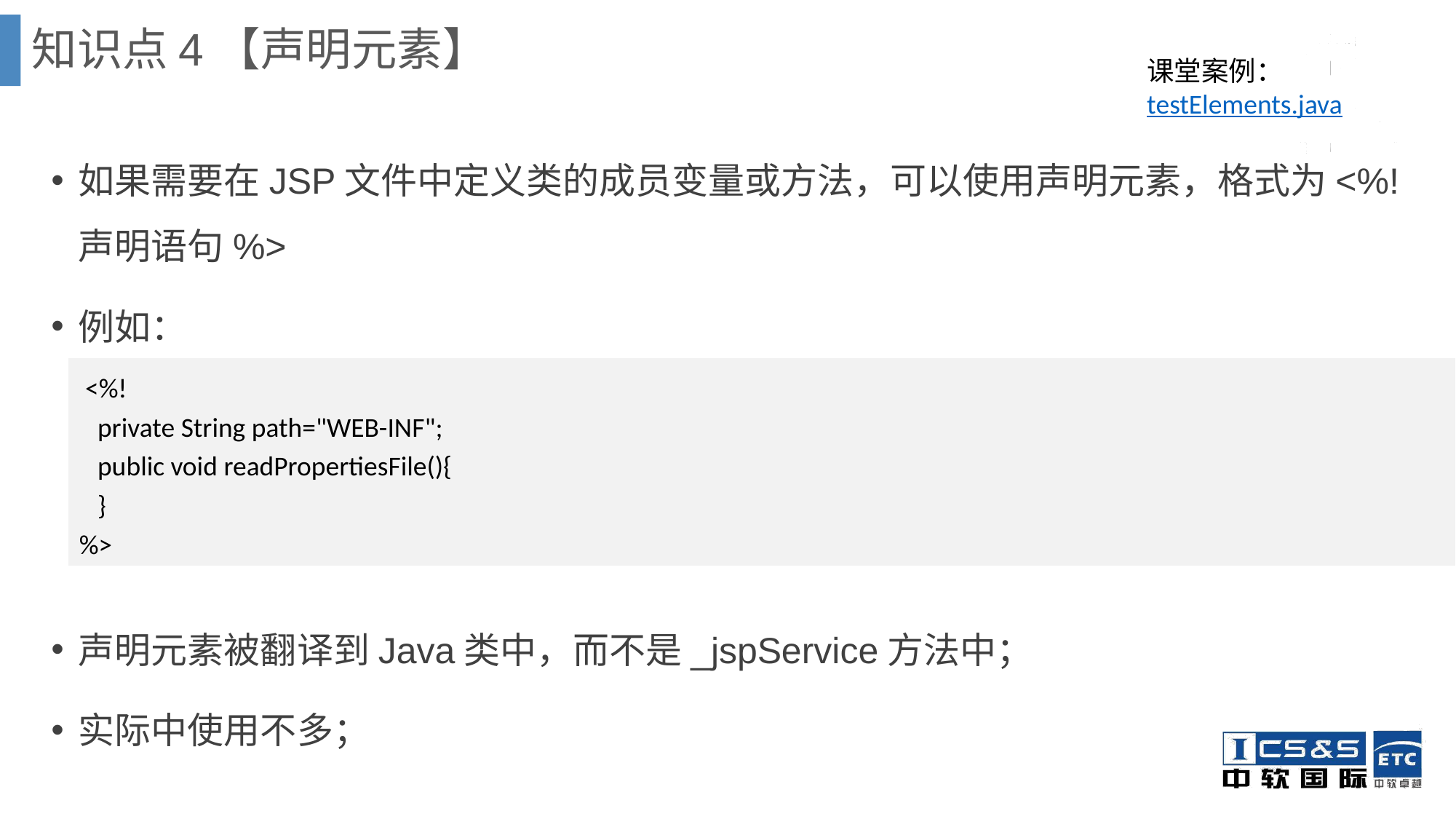

知识点4【声明元素】
课堂案例：testElements.java
如果需要在JSP文件中定义类的成员变量或方法，可以使用声明元素，格式为<%! 声明语句%>
例如：

声明元素被翻译到Java类中，而不是_jspService方法中；
实际中使用不多；
 <%!
   private String path="WEB-INF";
   public void readPropertiesFile(){
   }
%>